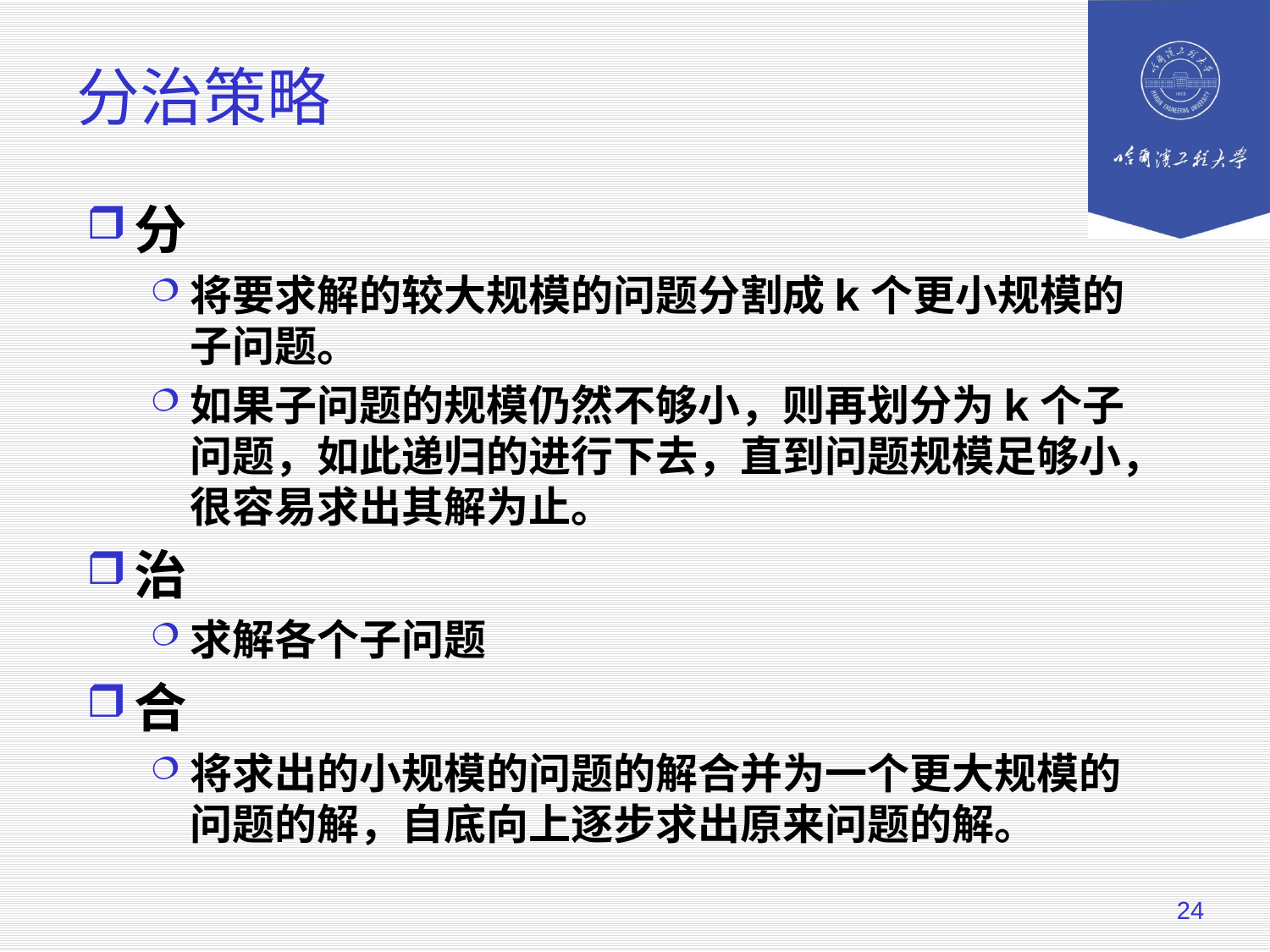

# 分治策略
分
将要求解的较大规模的问题分割成k个更小规模的子问题。
如果子问题的规模仍然不够小，则再划分为k个子问题，如此递归的进行下去，直到问题规模足够小，很容易求出其解为止。
治
求解各个子问题
合
将求出的小规模的问题的解合并为一个更大规模的问题的解，自底向上逐步求出原来问题的解。

24